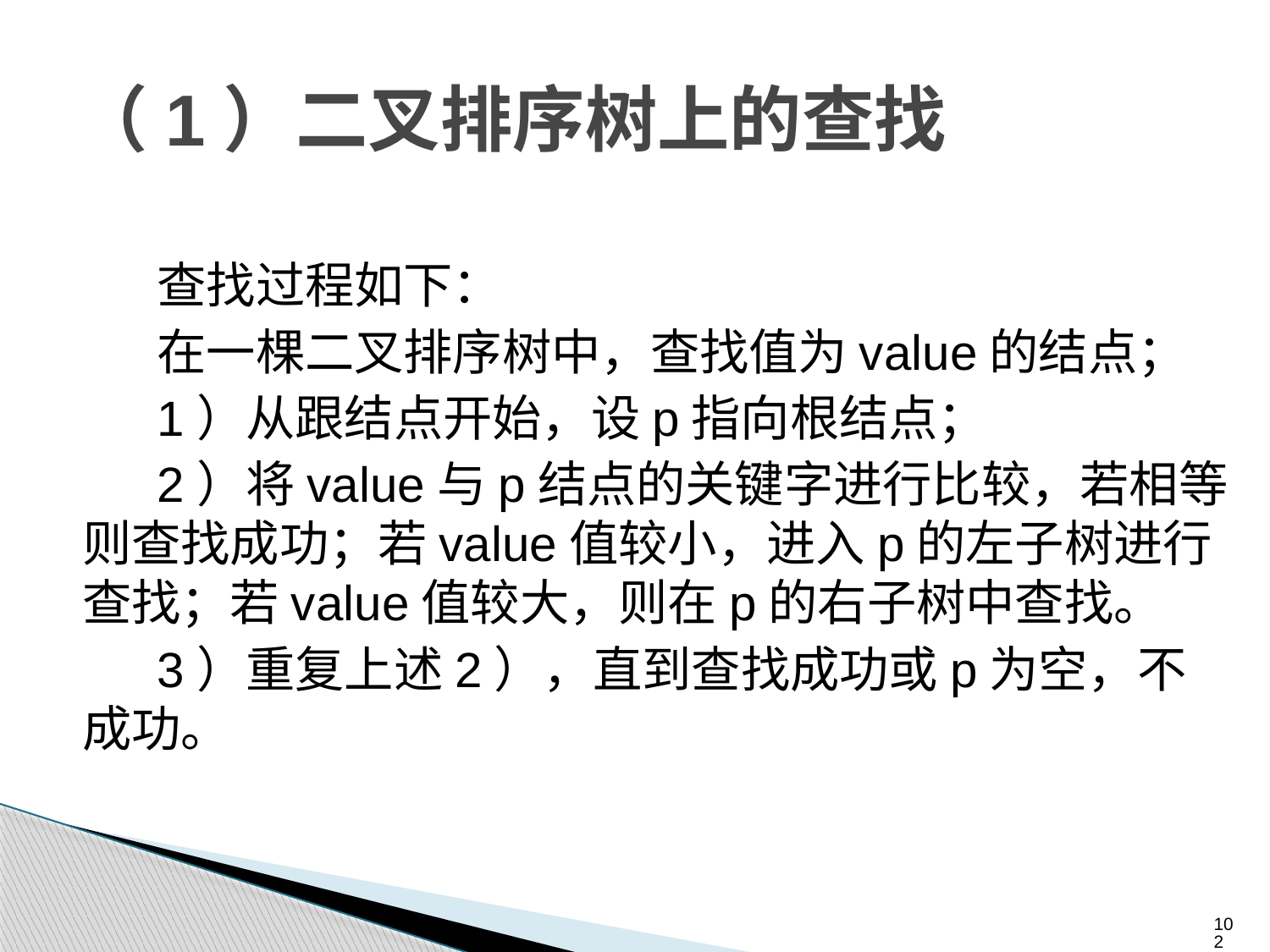

# （1）二叉排序树上的查找
查找过程如下：
在一棵二叉排序树中，查找值为value的结点；
1）从跟结点开始，设p指向根结点；
2）将value与p结点的关键字进行比较，若相等则查找成功；若value值较小，进入p的左子树进行查找；若value值较大，则在p的右子树中查找。
3）重复上述2），直到查找成功或p为空，不成功。
102